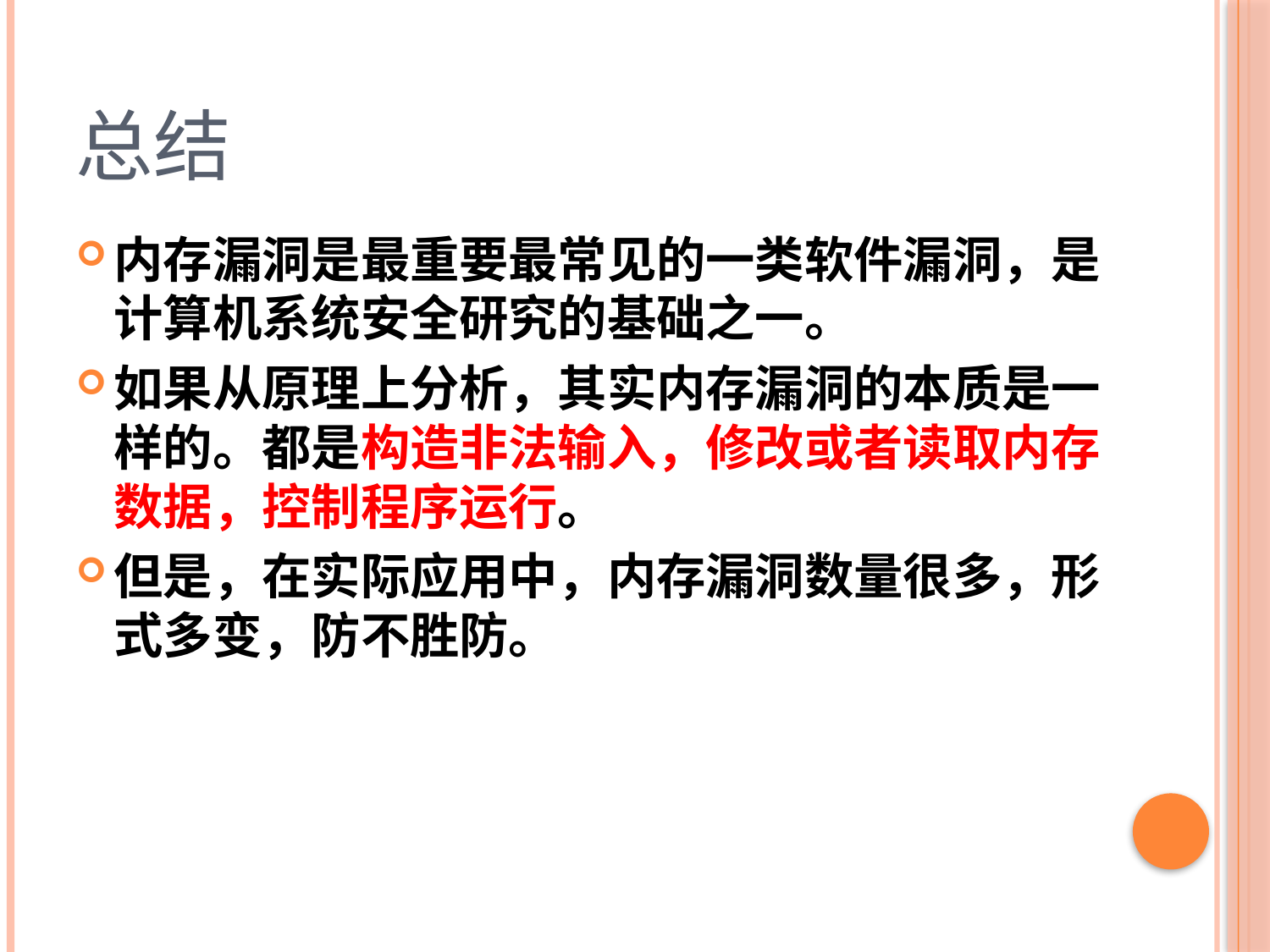

# 总结
内存漏洞是最重要最常见的一类软件漏洞，是计算机系统安全研究的基础之一。
如果从原理上分析，其实内存漏洞的本质是一样的。都是构造非法输入，修改或者读取内存数据，控制程序运行。
但是，在实际应用中，内存漏洞数量很多，形式多变，防不胜防。